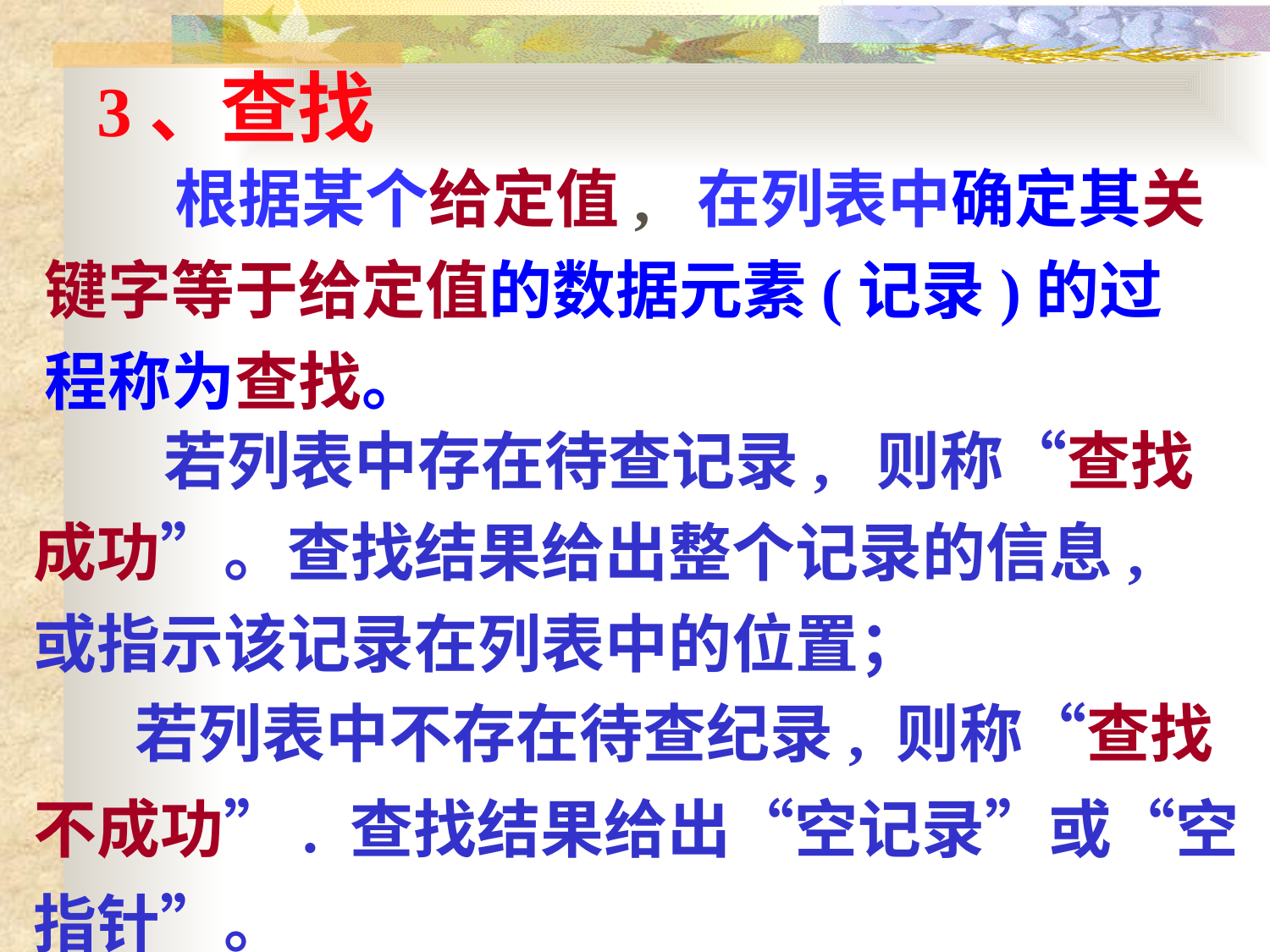

# 3、查找
        根据某个给定值,  在列表中确定其关键字等于给定值的数据元素(记录)的过程称为查找。
        若列表中存在待查记录,  则称“查找成功”。查找结果给出整个记录的信息, 或指示该记录在列表中的位置；
      若列表中不存在待查纪录, 则称“查找不成功”. 查找结果给出“空记录”或“空指针”。